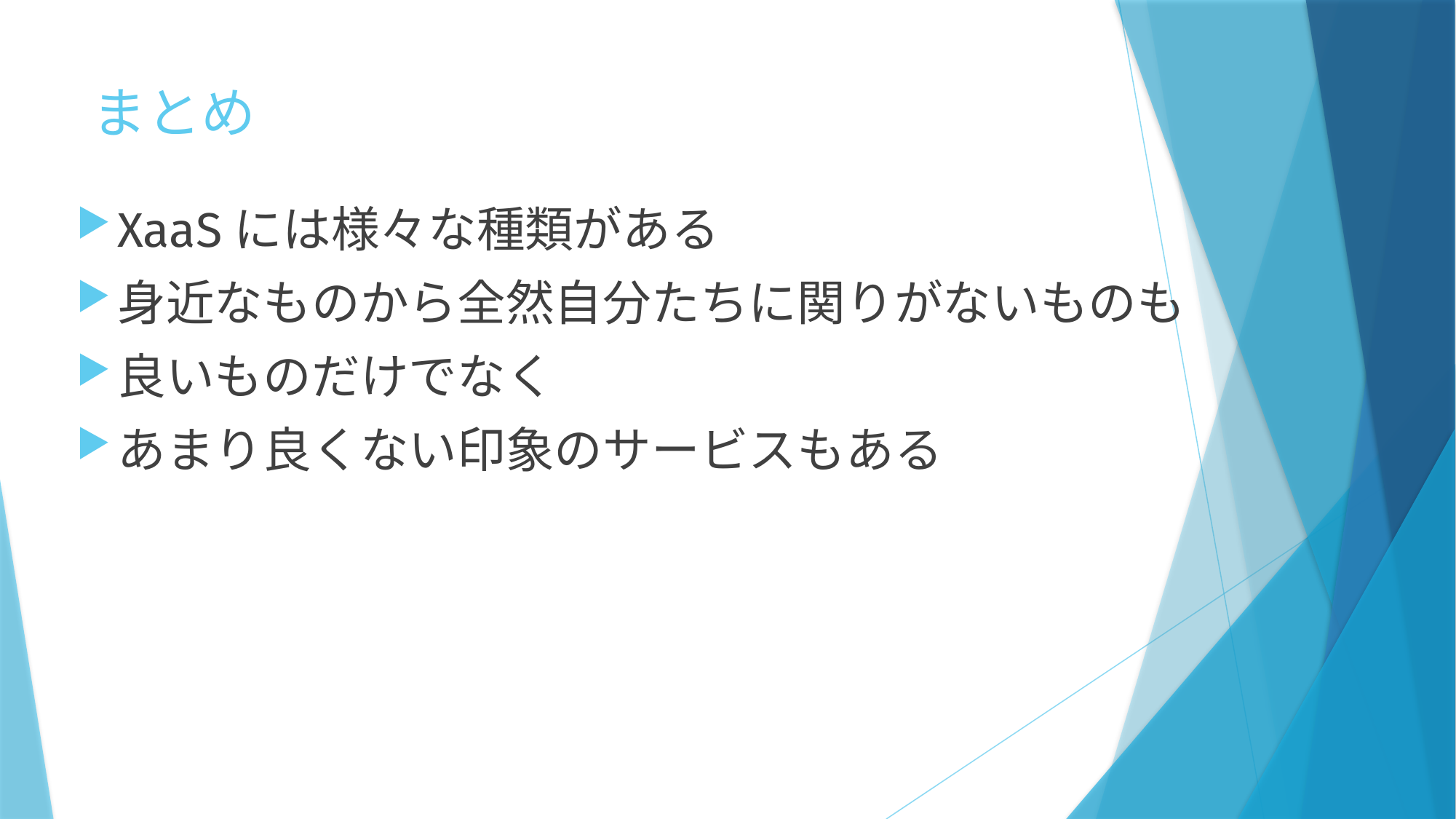

# まとめ
XaaSには様々な種類がある
身近なものから全然自分たちに関りがないものも
良いものだけでなく
あまり良くない印象のサービスもある